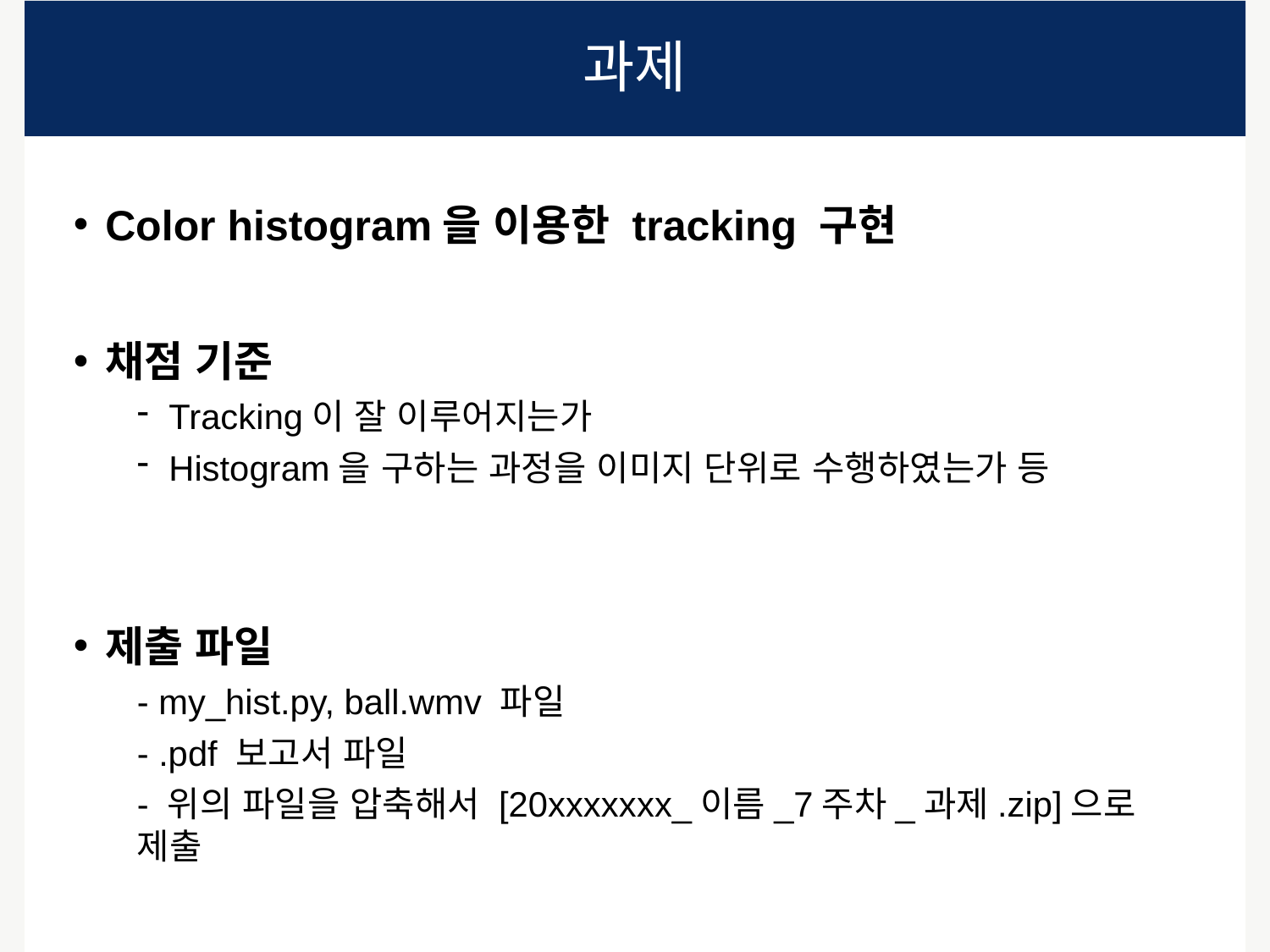

# 과제
Color histogram을 이용한 tracking 구현

채점 기준
Tracking이 잘 이루어지는가
Histogram을 구하는 과정을 이미지 단위로 수행하였는가 등

제출 파일
- my_hist.py, ball.wmv 파일
- .pdf 보고서 파일
- 위의 파일을 압축해서 [20xxxxxxx_이름_7주차_과제.zip]으로 제출